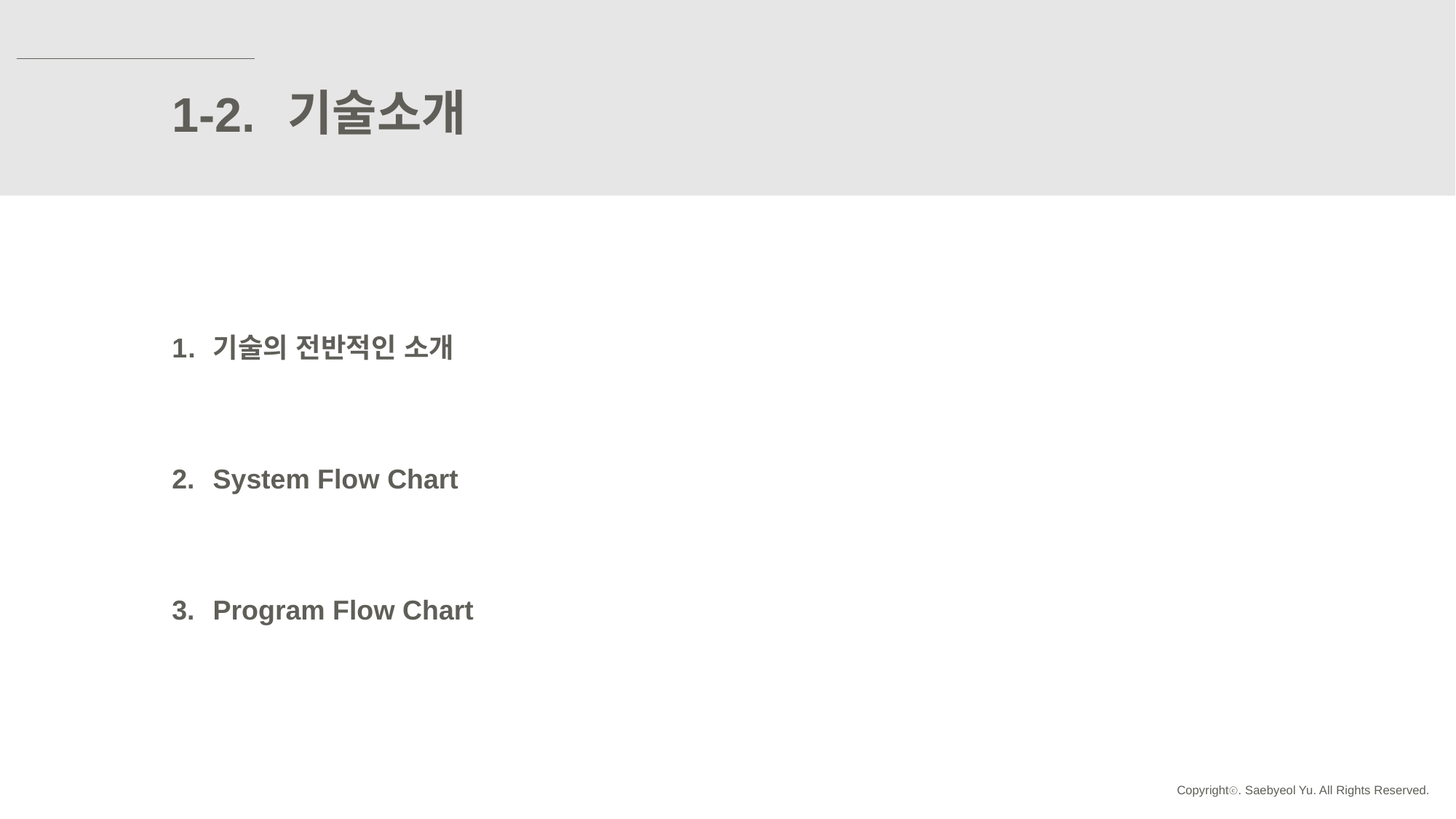

기술소개
1-2.

기술의 전반적인 소개

System Flow Chart

Program Flow Chart